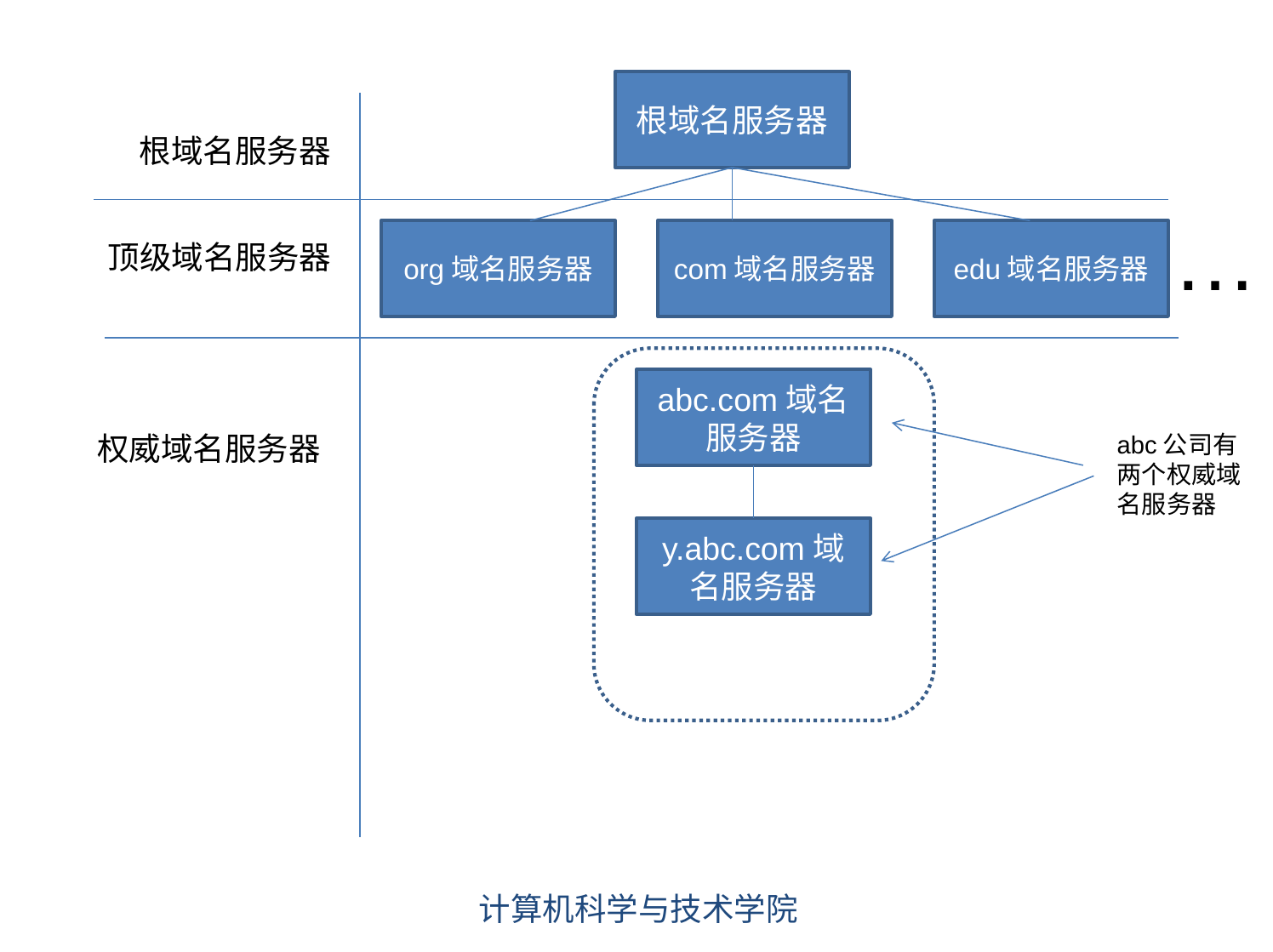

根域名服务器
根域名服务器
…
org域名服务器
com域名服务器
edu域名服务器
顶级域名服务器

abc.com域名服务器
权威域名服务器
abc公司有两个权威域名服务器
y.abc.com域名服务器
计算机科学与技术学院
10